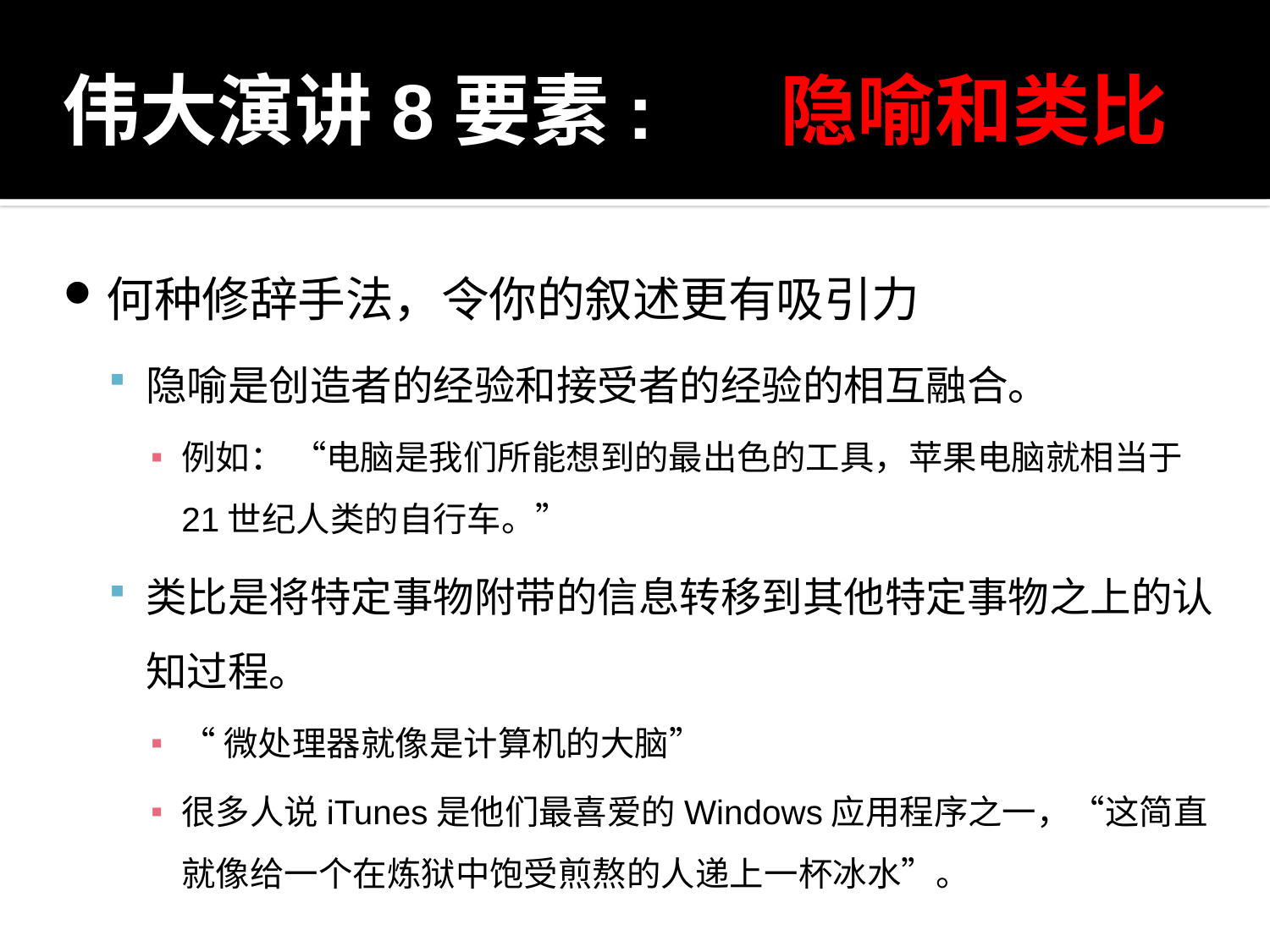

# 伟大演讲8要素:     隐喻和类比
何种修辞手法，令你的叙述更有吸引力
隐喻是创造者的经验和接受者的经验的相互融合。
例如： “电脑是我们所能想到的最出色的工具，苹果电脑就相当于21世纪人类的自行车。”
类比是将特定事物附带的信息转移到其他特定事物之上的认知过程。
“微处理器就像是计算机的大脑”
很多人说iTunes是他们最喜爱的Windows应用程序之一，“这简直就像给一个在炼狱中饱受煎熬的人递上一杯冰水”。